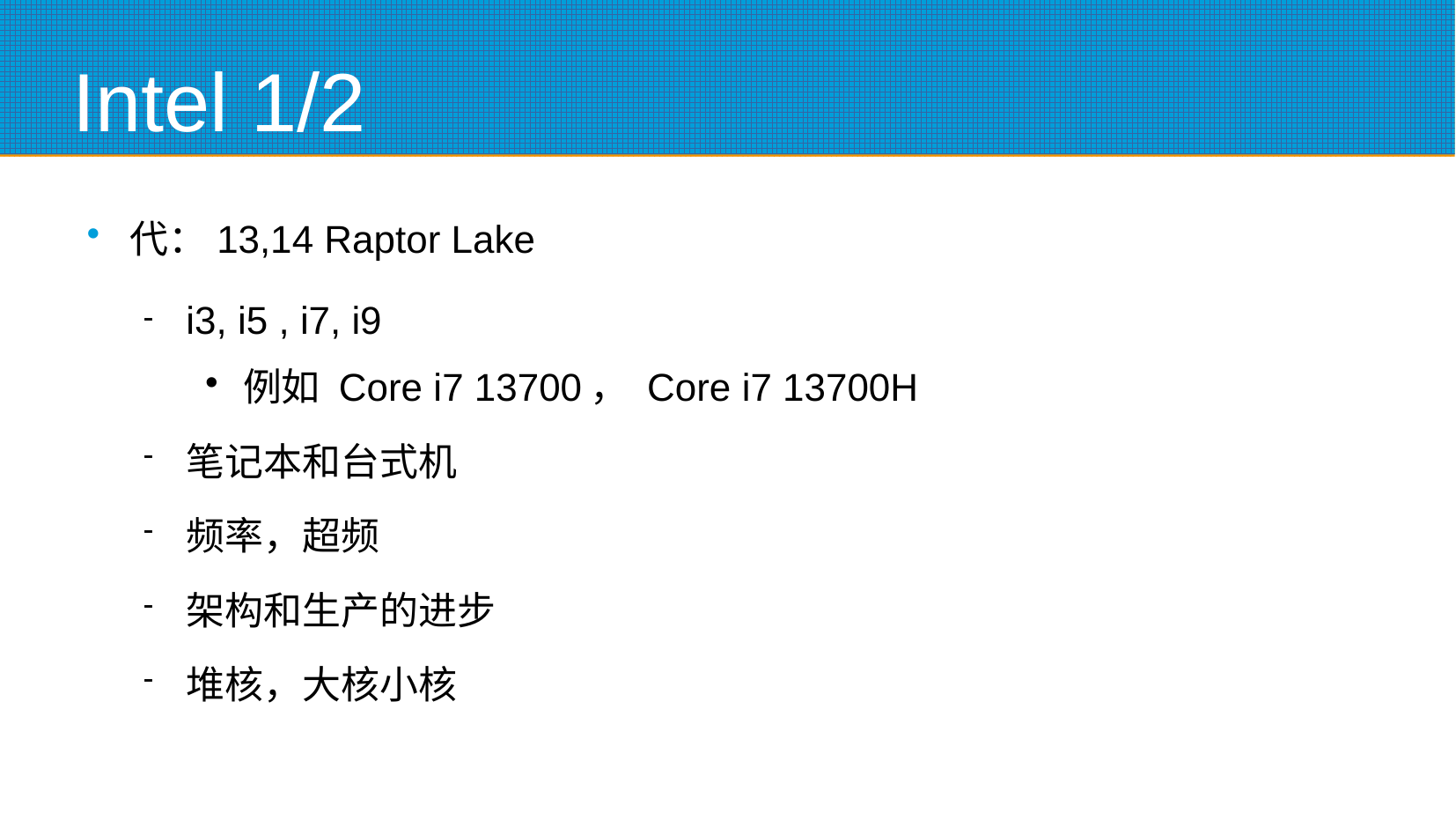

# Intel 1/2
代：13,14 Raptor Lake
i3, i5 , i7, i9
例如 Core i7 13700， Core i7 13700H
笔记本和台式机
频率，超频
架构和生产的进步
堆核，大核小核